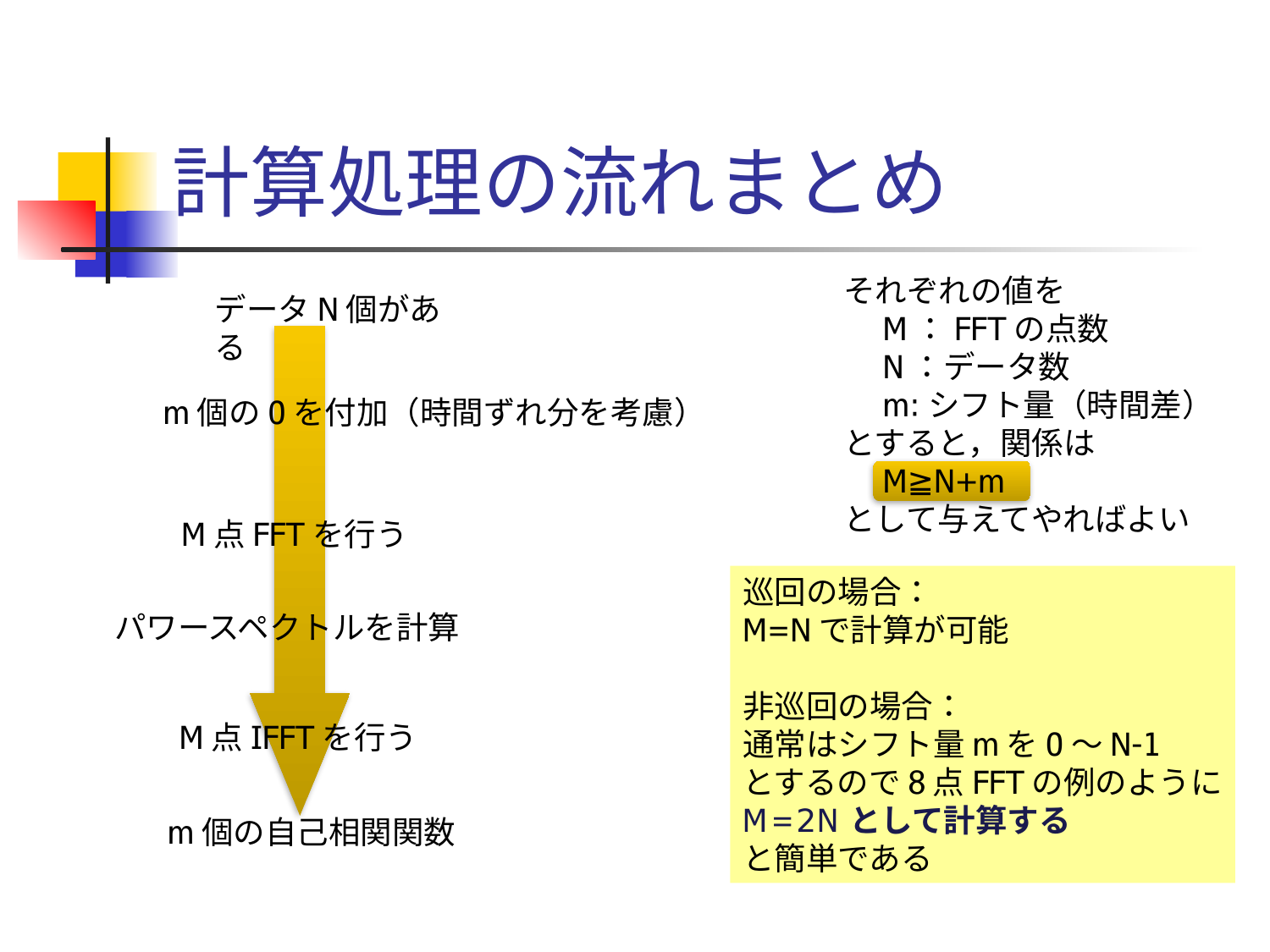

# 計算処理の流れまとめ
それぞれの値を
　M：FFTの点数
　N：データ数
　m:シフト量（時間差）
とすると，関係は
　M≧N+m
として与えてやればよい
データN個がある

m個の0を付加（時間ずれ分を考慮）

M点FFTを行う
巡回の場合：
M=Nで計算が可能

非巡回の場合：
通常はシフト量mを0～N-1
とするので8点FFTの例のようにM=2Nとして計算する
と簡単である
パワースペクトルを計算
M点IFFTを行う
m個の自己相関関数